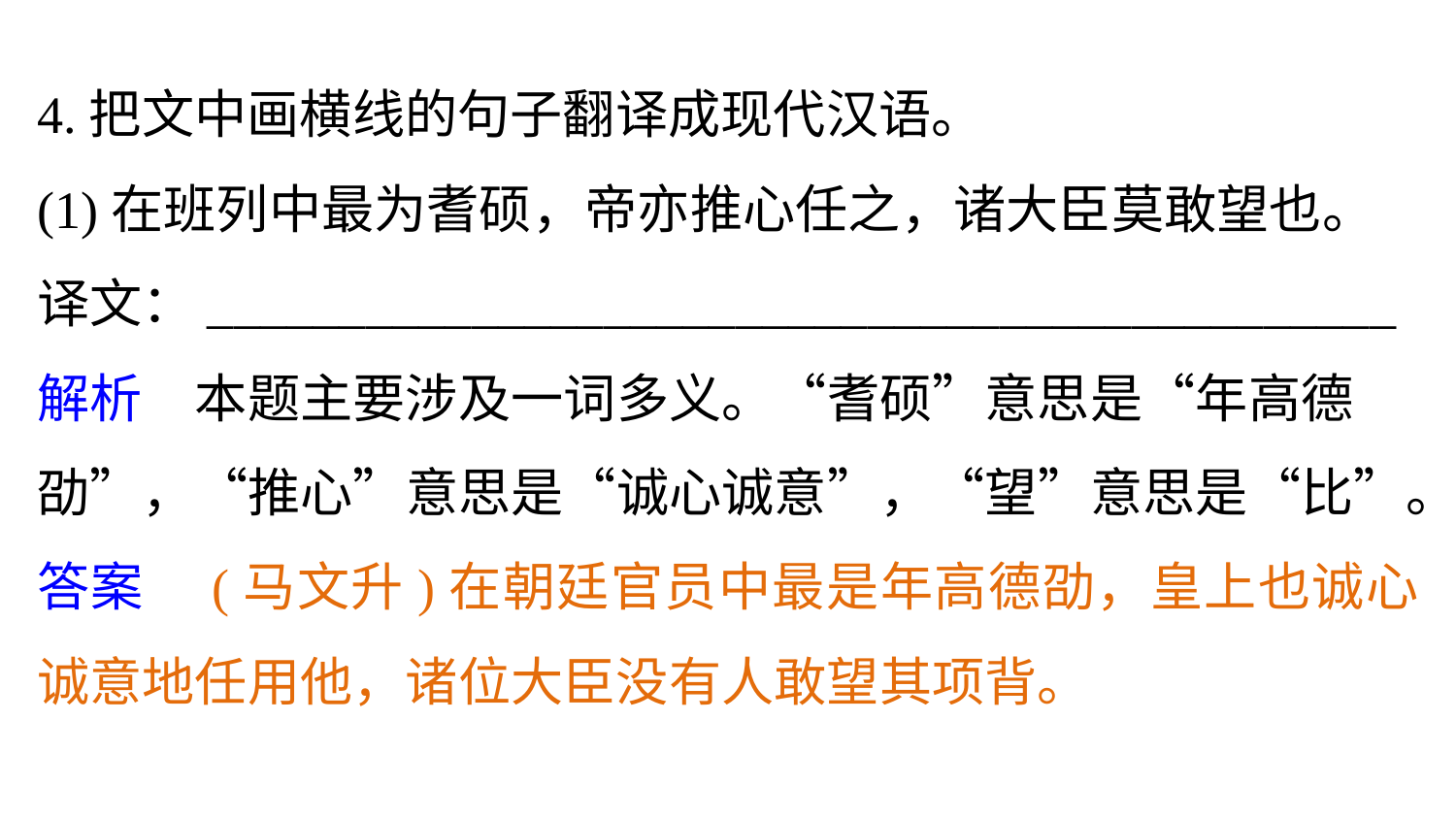

4.把文中画横线的句子翻译成现代汉语。
(1)在班列中最为耆硕，帝亦推心任之，诸大臣莫敢望也。
译文：_____________________________________________
解析　本题主要涉及一词多义。“耆硕”意思是“年高德劭”，“推心”意思是“诚心诚意”，“望”意思是“比”。
答案　(马文升)在朝廷官员中最是年高德劭，皇上也诚心诚意地任用他，诸位大臣没有人敢望其项背。